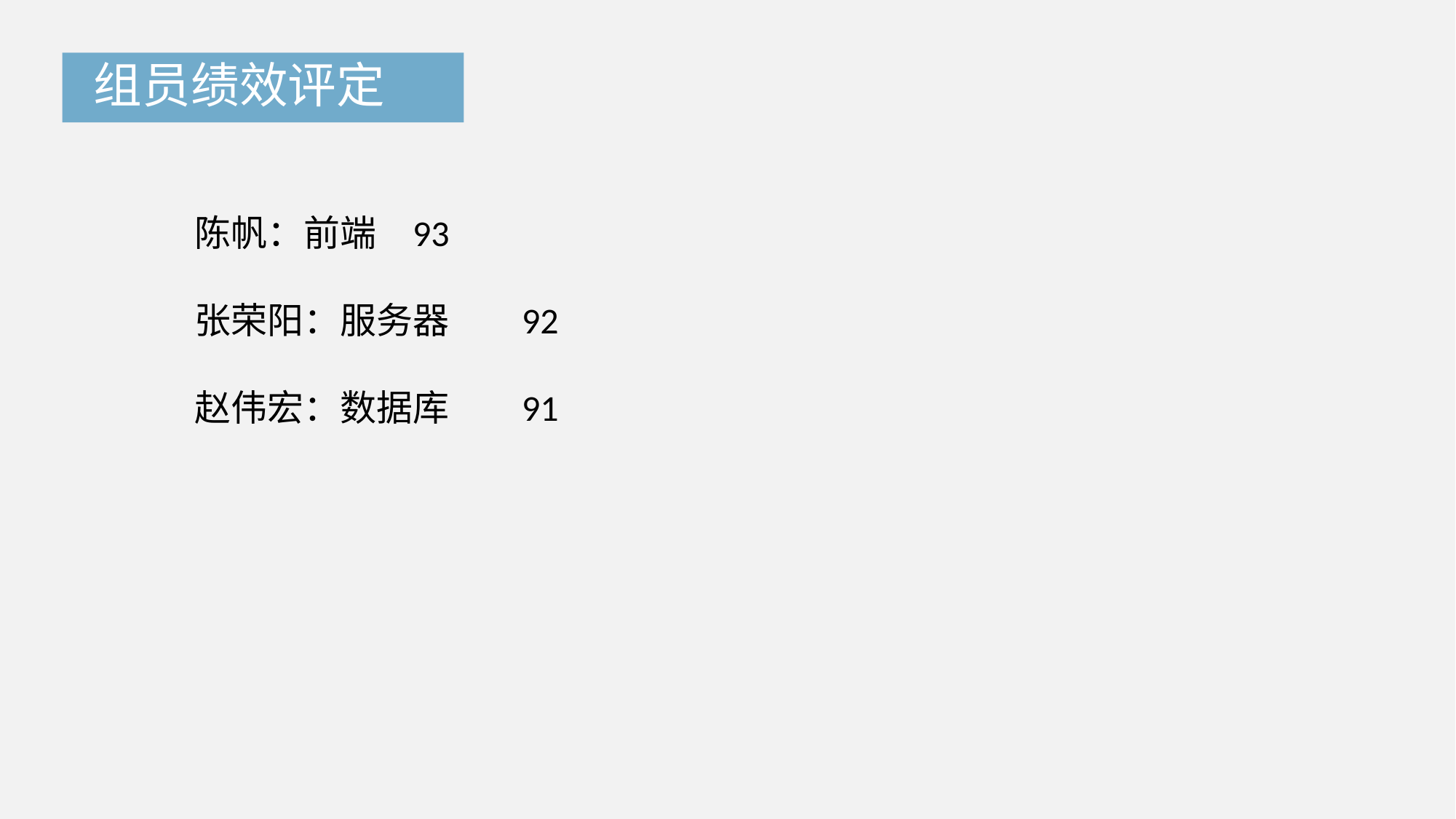

组员绩效评定

陈帆：前端	93

张荣阳：服务器	92

赵伟宏：数据库	91